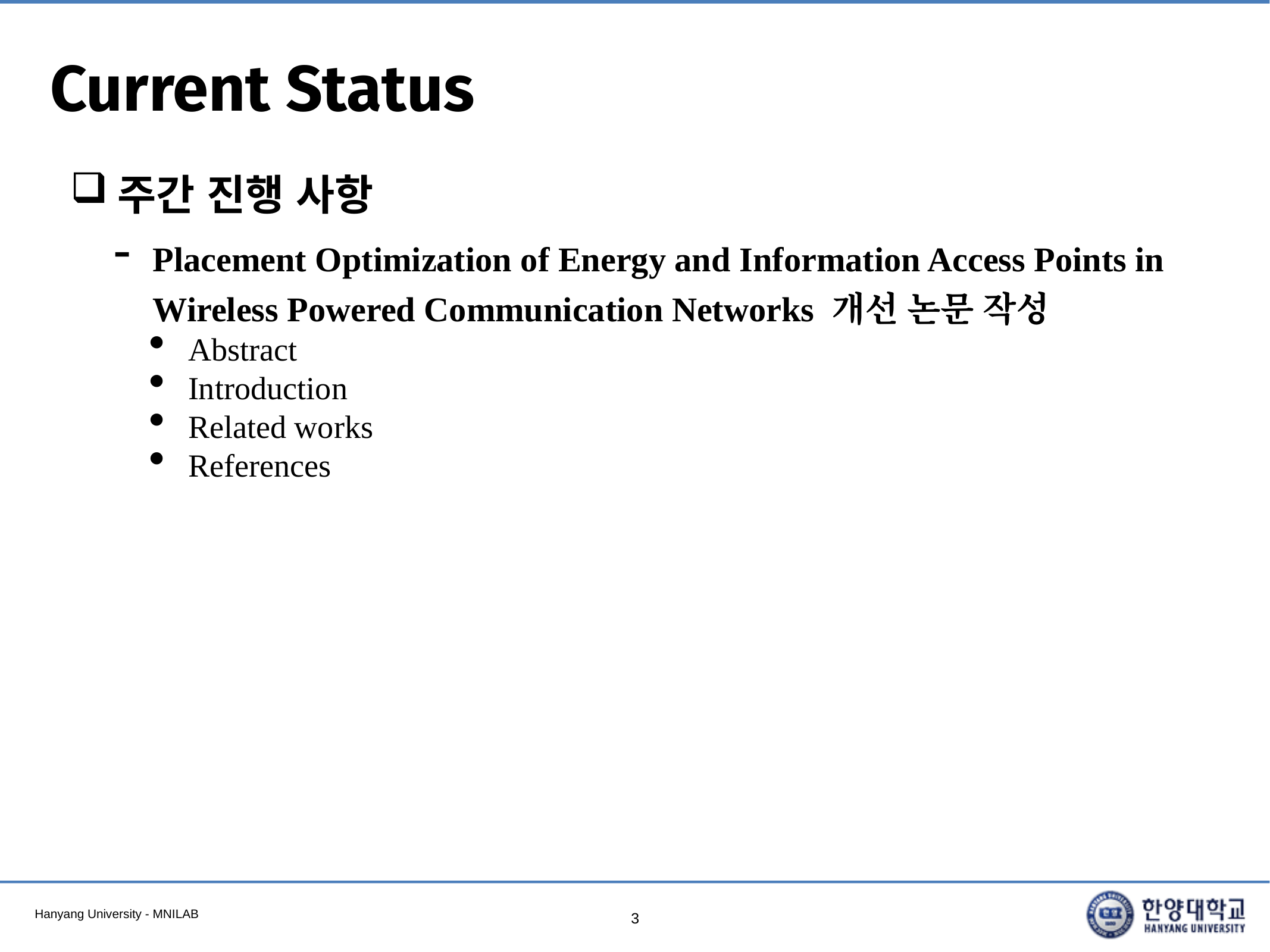

# Current Status
주간 진행 사항
Placement Optimization of Energy and Information Access Points in Wireless Powered Communication Networks 개선 논문 작성
Abstract
Introduction
Related works
References
3